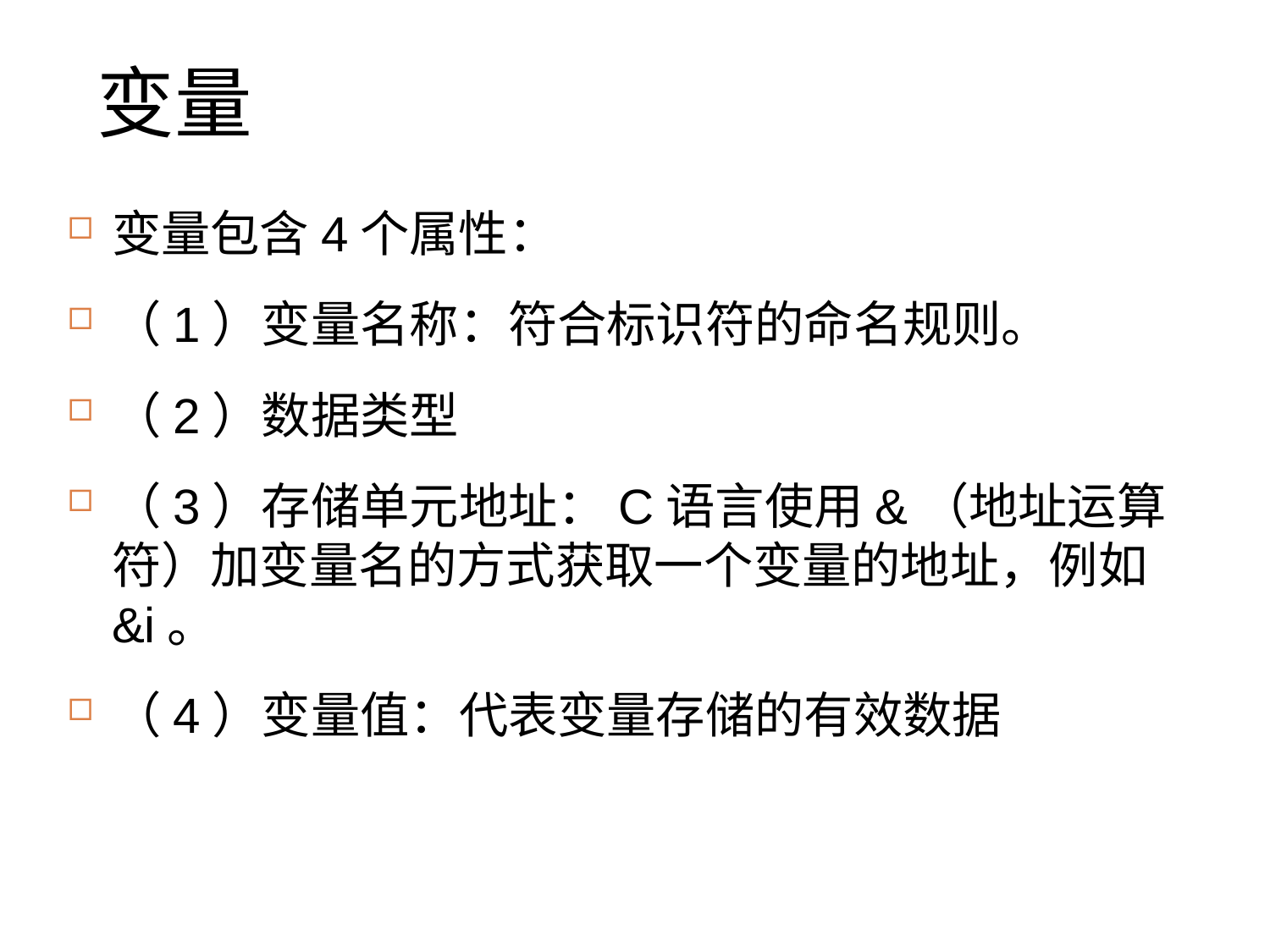

# 变量
变量包含4个属性：
（1）变量名称：符合标识符的命名规则。
（2）数据类型
（3）存储单元地址：C语言使用&（地址运算符）加变量名的方式获取一个变量的地址，例如&i。
（4）变量值：代表变量存储的有效数据